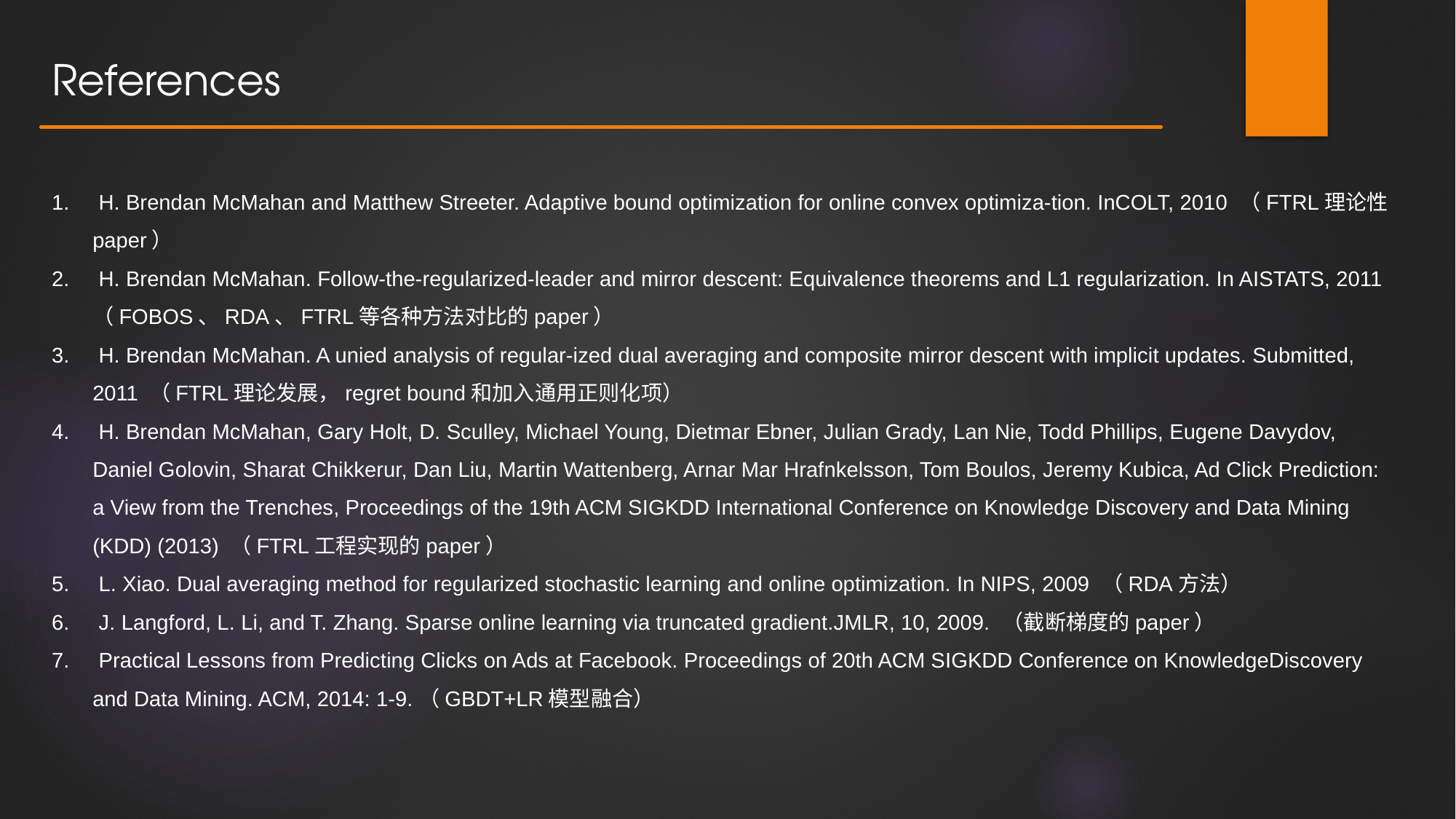

References
 H. Brendan McMahan and Matthew Streeter. Adaptive bound optimization for online convex optimiza-tion. InCOLT, 2010 （FTRL理论性paper）
 H. Brendan McMahan. Follow-the-regularized-leader and mirror descent: Equivalence theorems and L1 regularization. In AISTATS, 2011 （FOBOS、RDA、FTRL等各种方法对比的paper）
 H. Brendan McMahan. A unied analysis of regular-ized dual averaging and composite mirror descent with implicit updates. Submitted, 2011 （FTRL理论发展，regret bound和加入通用正则化项）
 H. Brendan McMahan, Gary Holt, D. Sculley, Michael Young, Dietmar Ebner, Julian Grady, Lan Nie, Todd Phillips, Eugene Davydov, Daniel Golovin, Sharat Chikkerur, Dan Liu, Martin Wattenberg, Arnar Mar Hrafnkelsson, Tom Boulos, Jeremy Kubica, Ad Click Prediction: a View from the Trenches, Proceedings of the 19th ACM SIGKDD International Conference on Knowledge Discovery and Data Mining (KDD) (2013) （FTRL工程实现的paper）
 L. Xiao. Dual averaging method for regularized stochastic learning and online optimization. In NIPS, 2009 （RDA方法）
 J. Langford, L. Li, and T. Zhang. Sparse online learning via truncated gradient.JMLR, 10, 2009. （截断梯度的paper）
 Practical Lessons from Predicting Clicks on Ads at Facebook. Proceedings of 20th ACM SIGKDD Conference on KnowledgeDiscovery and Data Mining. ACM, 2014: 1-9.（GBDT+LR模型融合）